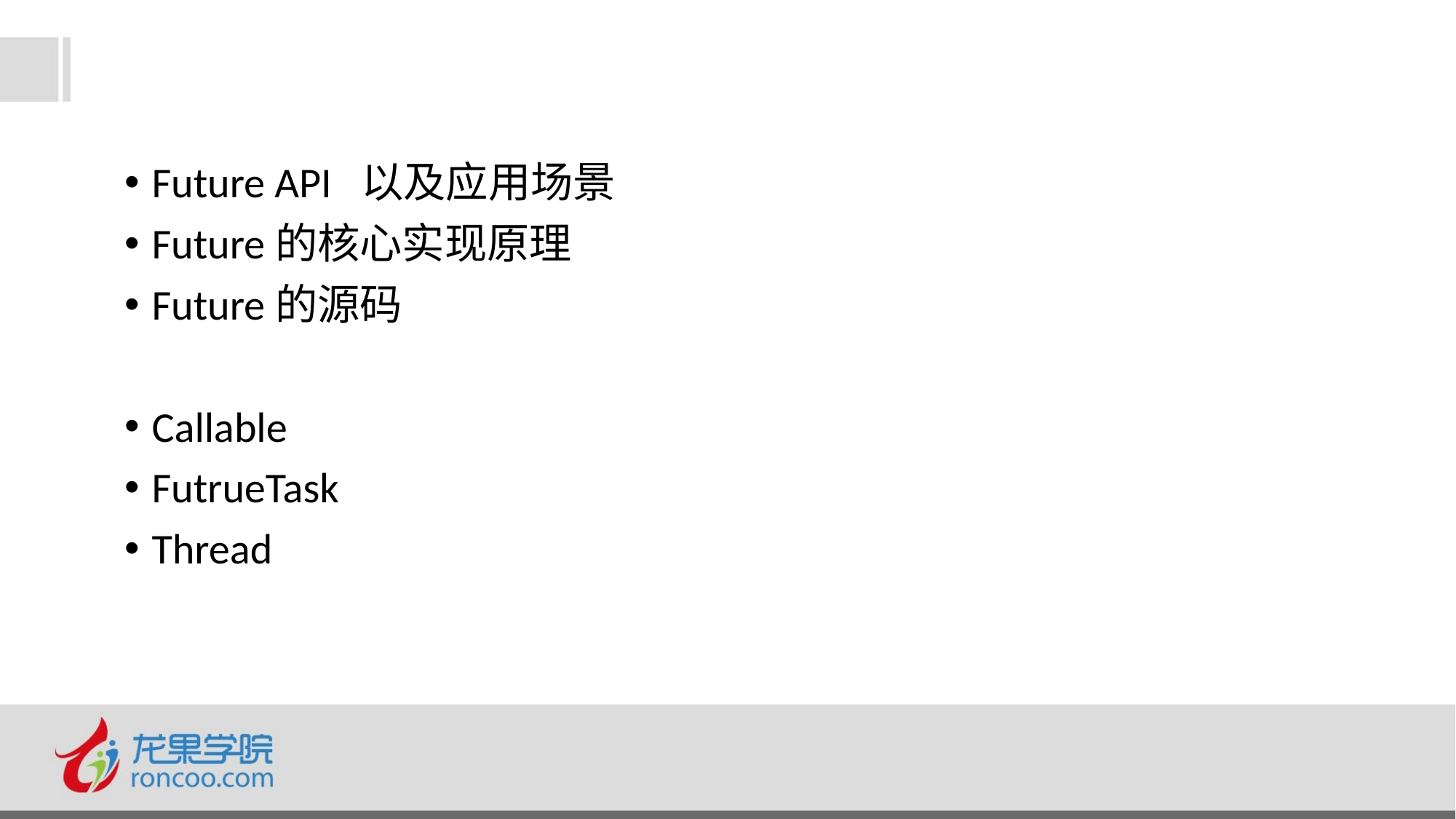

Future API  以及应用场景
Future的核心实现原理
Future的源码

Callable
FutrueTask
Thread